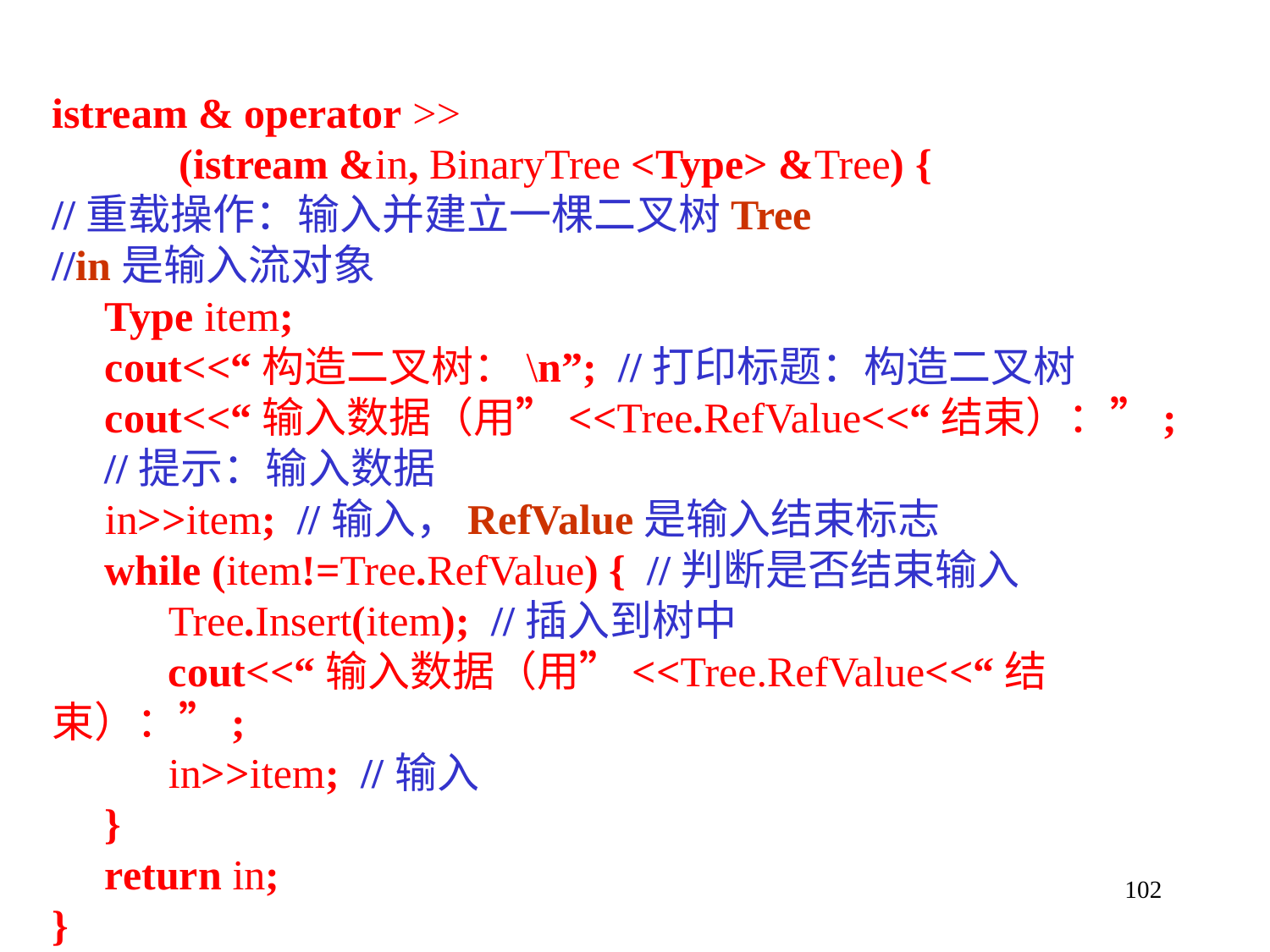

istream & operator >>
	(istream &in, BinaryTree <Type> &Tree) {
//重载操作：输入并建立一棵二叉树Tree
//in是输入流对象
     Type item;
     cout<<“构造二叉树：\n”;  //打印标题：构造二叉树
     cout<<“输入数据（用”<<Tree.RefValue<<“结束）：”;
     //提示：输入数据
     in>>item;  //输入，RefValue是输入结束标志
     while (item!=Tree.RefValue) {  //判断是否结束输入
           Tree.Insert(item);  //插入到树中
           cout<<“输入数据（用”<<Tree.RefValue<<“结束）：”;
           in>>item;  //输入
     }
     return in;
}
102